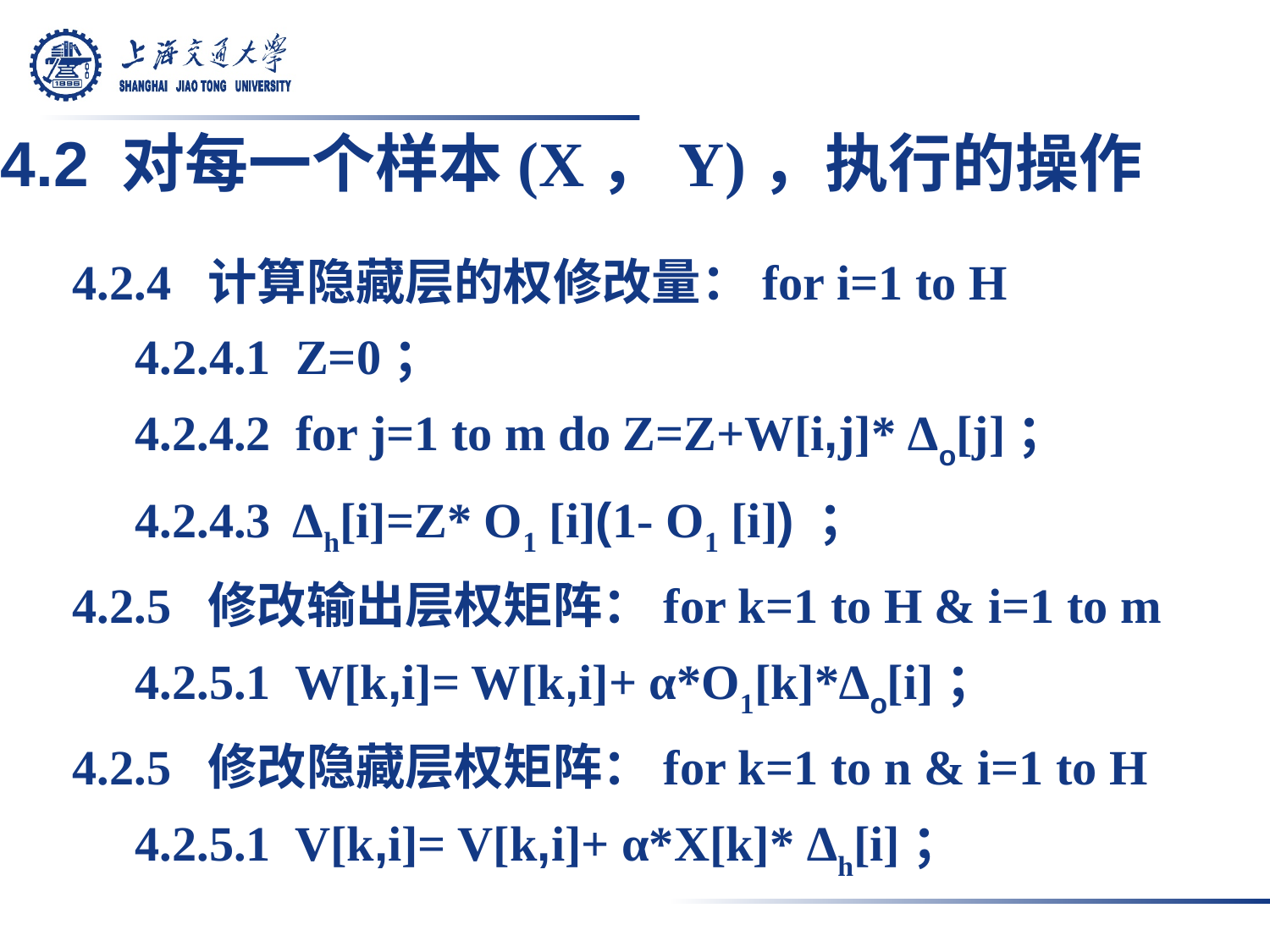

# 4.2 对每一个样本(X，Y)，执行的操作
4.2.4  计算隐藏层的权修改量：for i=1 to H
	4.2.4.1  Z=0；
	4.2.4.2  for j=1 to m do Z=Z+W[i,j]* ∆o[j]；
	4.2.4.3  Δh[i]=Z* O1 [i](1- O1 [i]) ；
4.2.5  修改输出层权矩阵：for k=1 to H & i=1 to m
	4.2.5.1  W[k,i]= W[k,i]+ α*O1[k]*∆o[i]；
4.2.5  修改隐藏层权矩阵：for k=1 to n & i=1 to H
	4.2.5.1  V[k,i]= V[k,i]+ α*X[k]* ∆h[i]；